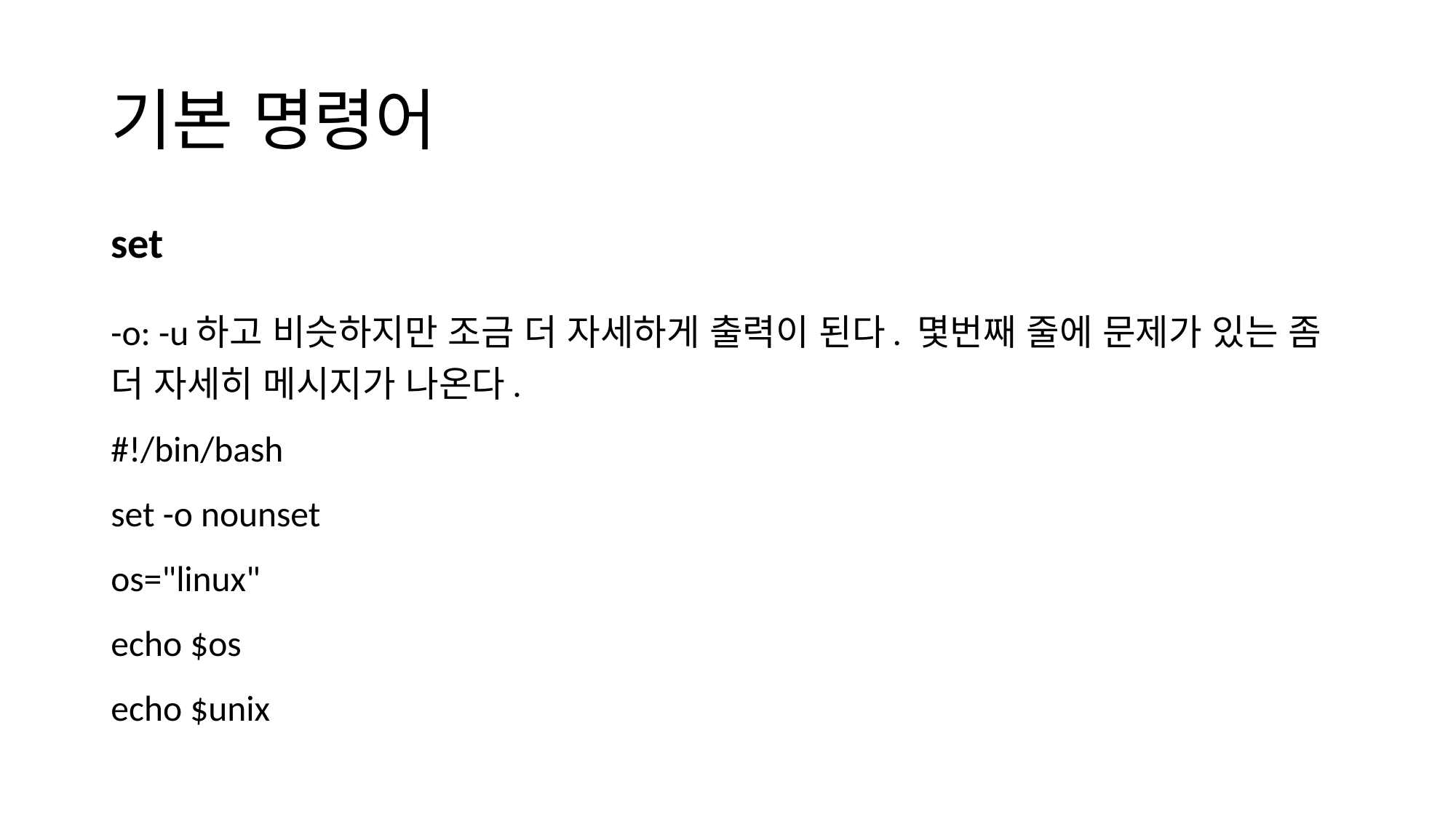

# 기본 명령어
set
-o: -u하고 비슷하지만 조금 더 자세하게 출력이 된다. 몇번째 줄에 문제가 있는 좀 더 자세히 메시지가 나온다.
#!/bin/bash
set -o nounset
os="linux"
echo $os
echo $unix